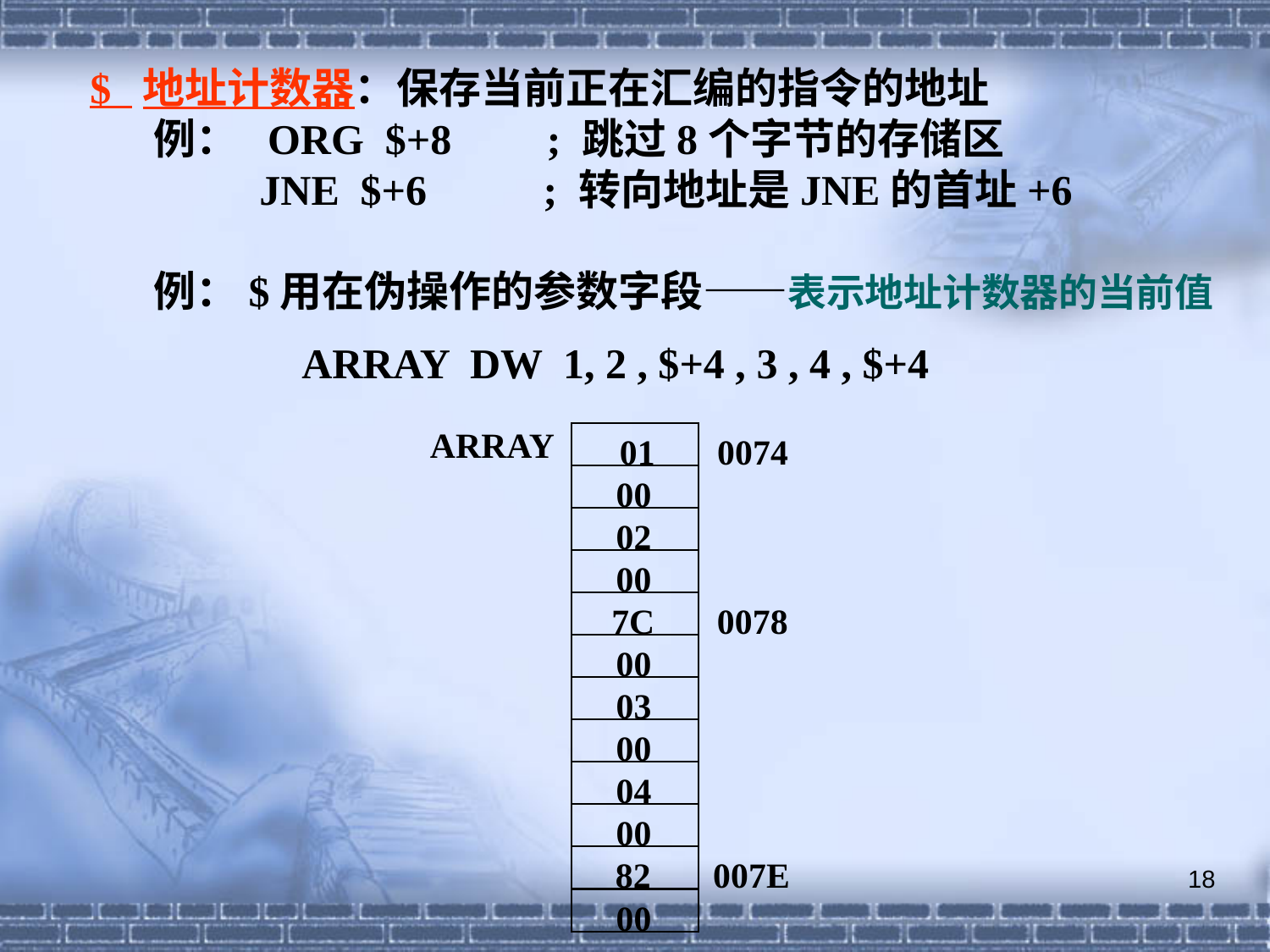

$  地址计数器：保存当前正在汇编的指令的地址
例：  ORG  $+8         ; 跳过8个字节的存储区
          JNE  $+6           ; 转向地址是JNE的首址+6

例：$用在伪操作的参数字段——表示地址计数器的当前值
              ARRAY  DW  1, 2 , $+4 , 3 , 4 , $+4
ARRAY
          01       0074

00

02

00

7C       0078

00

03

00

04

00

82       007E

00
18